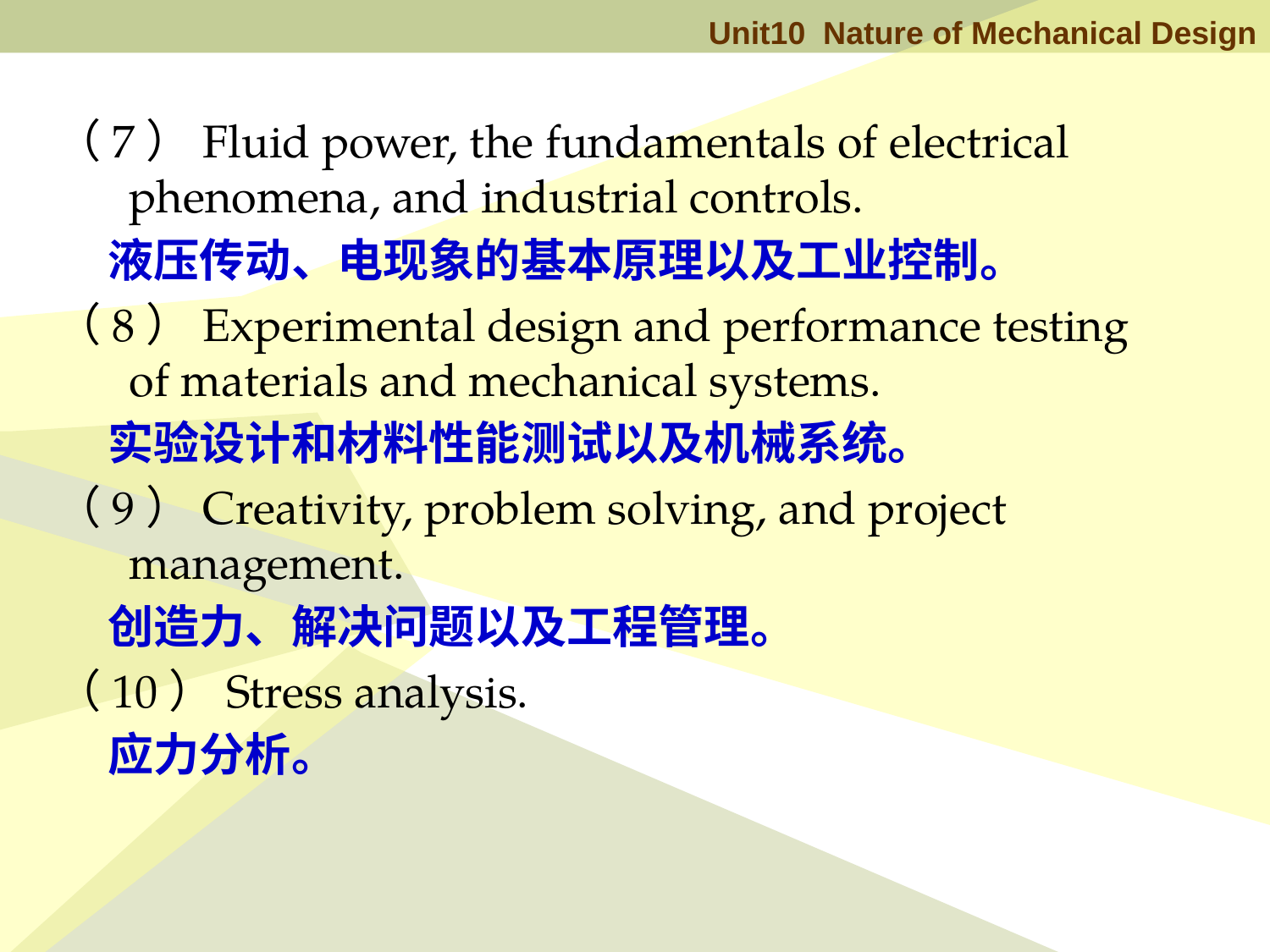

（7）Fluid power, the fundamentals of electrical phenomena, and industrial controls.
    液压传动、电现象的基本原理以及工业控制。
（8）Experimental design and performance testing of materials and mechanical systems.
    实验设计和材料性能测试以及机械系统。
（9）Creativity, problem solving, and project management.
    创造力、解决问题以及工程管理。
（10）Stress analysis.
    应力分析。